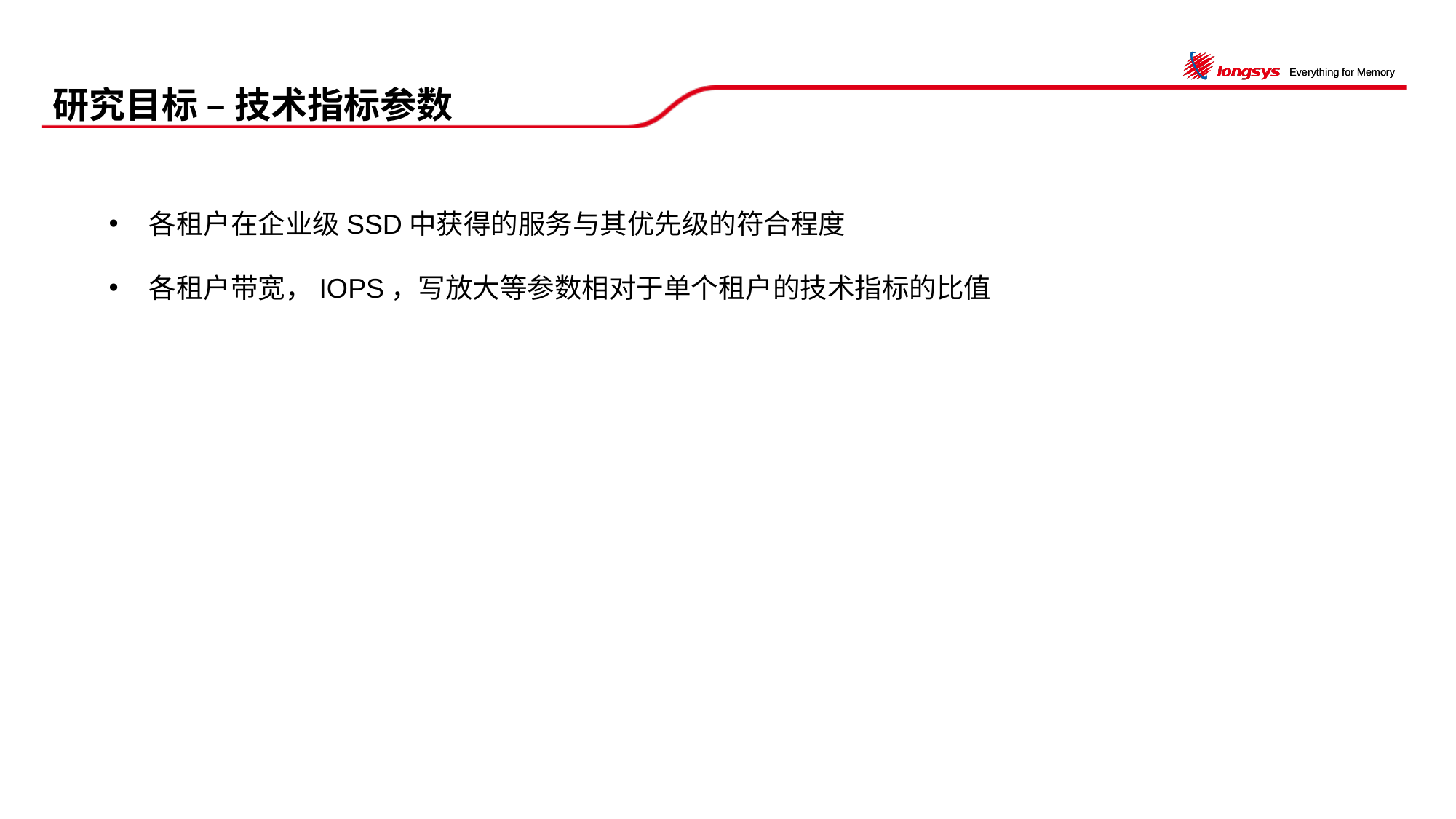

# 研究目标 – 技术指标参数
 各租户在企业级SSD中获得的服务与其优先级的符合程度
 各租户带宽，IOPS，写放大等参数相对于单个租户的技术指标的比值